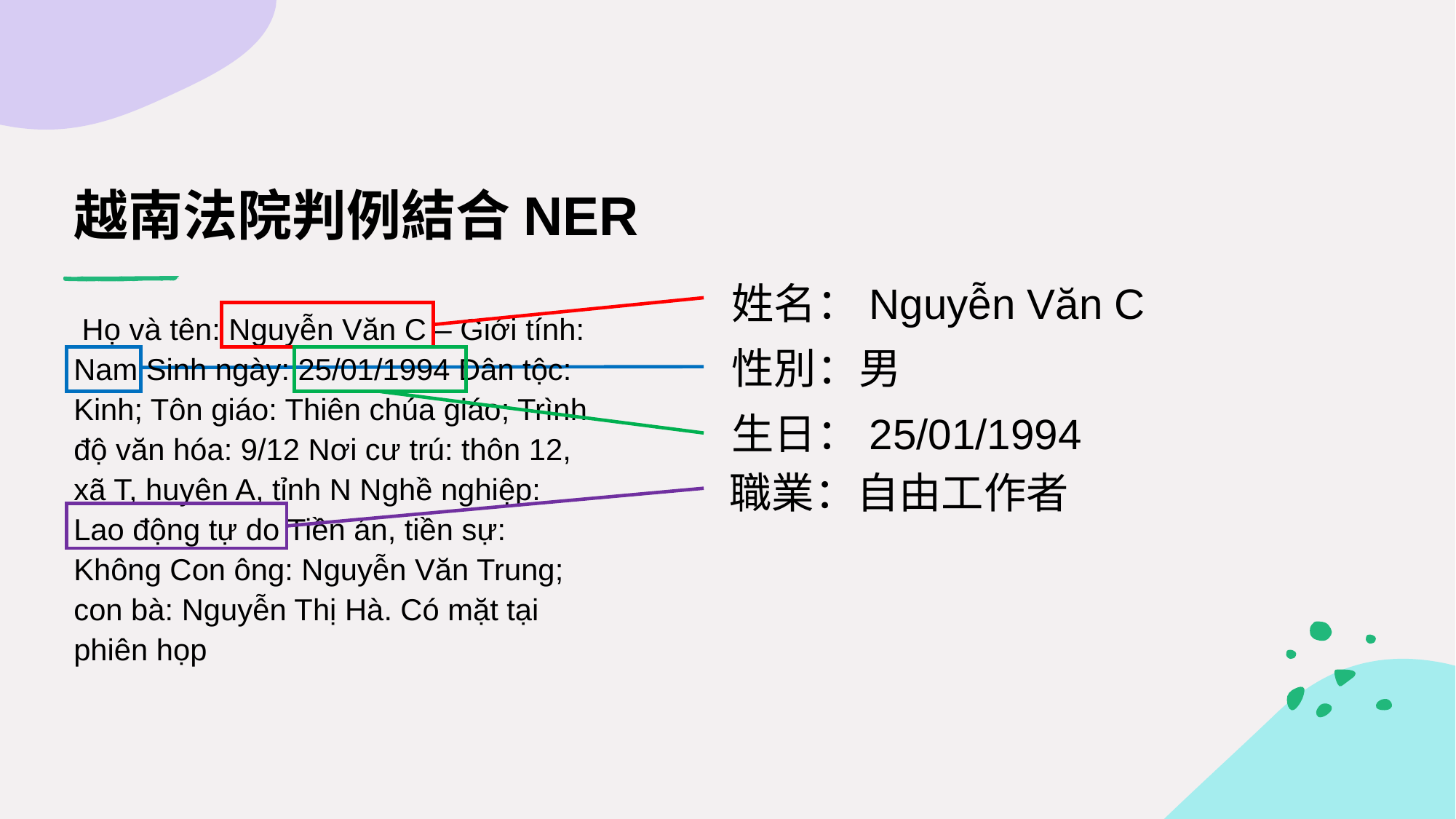

# 越南法院判例結合NER
姓名：Nguyễn Văn C
 Họ và tên: Nguyễn Văn C – Giới tính: Nam Sinh ngày: 25/01/1994 Dân tộc: Kinh; Tôn giáo: Thiên chúa giáo; Trình độ văn hóa: 9/12 Nơi cư trú: thôn 12, xã T, huyện A, tỉnh N Nghề nghiệp: Lao động tự do Tiền án, tiền sự: Không Con ông: Nguyễn Văn Trung; con bà: Nguyễn Thị Hà. Có mặt tại phiên họp

性別：男

生日：25/01/1994
職業：自由工作者